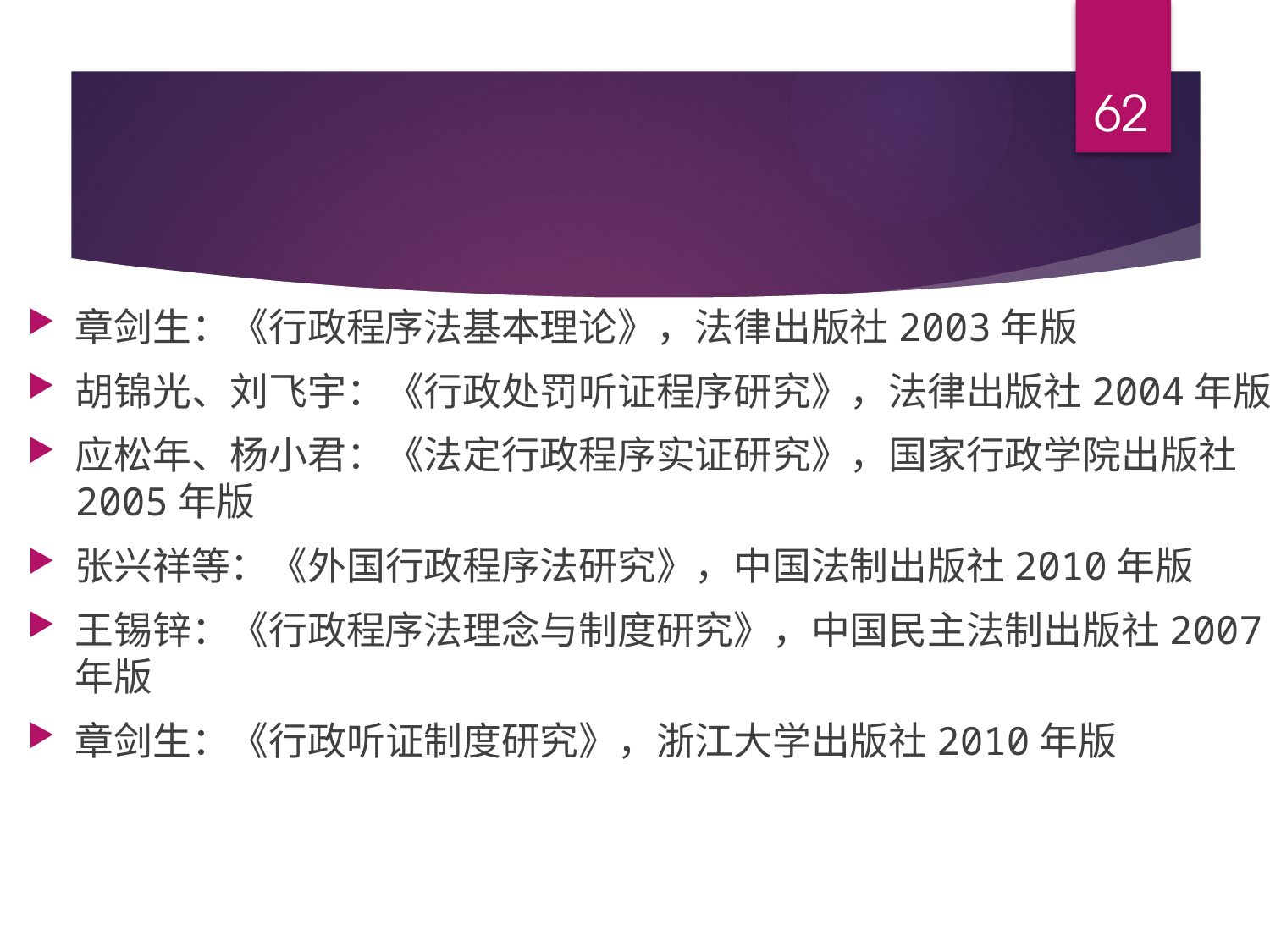

62
#
章剑生：《行政程序法基本理论》，法律出版社2003年版
胡锦光、刘飞宇：《行政处罚听证程序研究》，法律出版社2004年版
应松年、杨小君：《法定行政程序实证研究》，国家行政学院出版社2005年版
张兴祥等：《外国行政程序法研究》，中国法制出版社2010年版
王锡锌：《行政程序法理念与制度研究》，中国民主法制出版社2007年版
章剑生：《行政听证制度研究》，浙江大学出版社2010年版